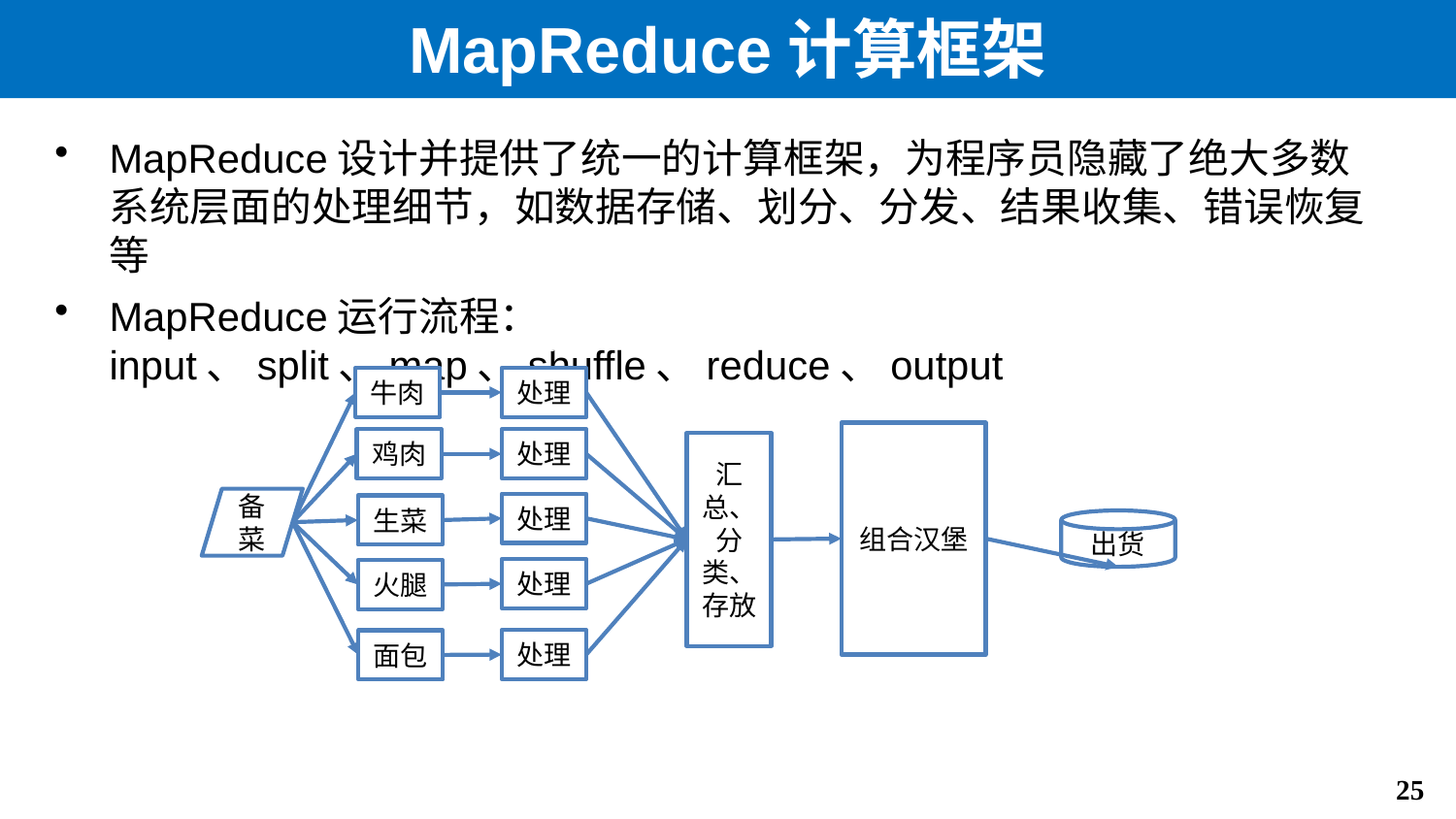

# MapReduce计算框架
MapReduce设计并提供了统一的计算框架，为程序员隐藏了绝大多数系统层面的处理细节，如数据存储、划分、分发、结果收集、错误恢复等
MapReduce运行流程：input、split、map、shuffle、reduce、output

map
split
处理
牛肉
reduce
shuffle
组合汉堡
鸡肉
处理
input
汇总、分类、存放
output
备菜
处理
生菜
出货
处理
火腿
处理
面包